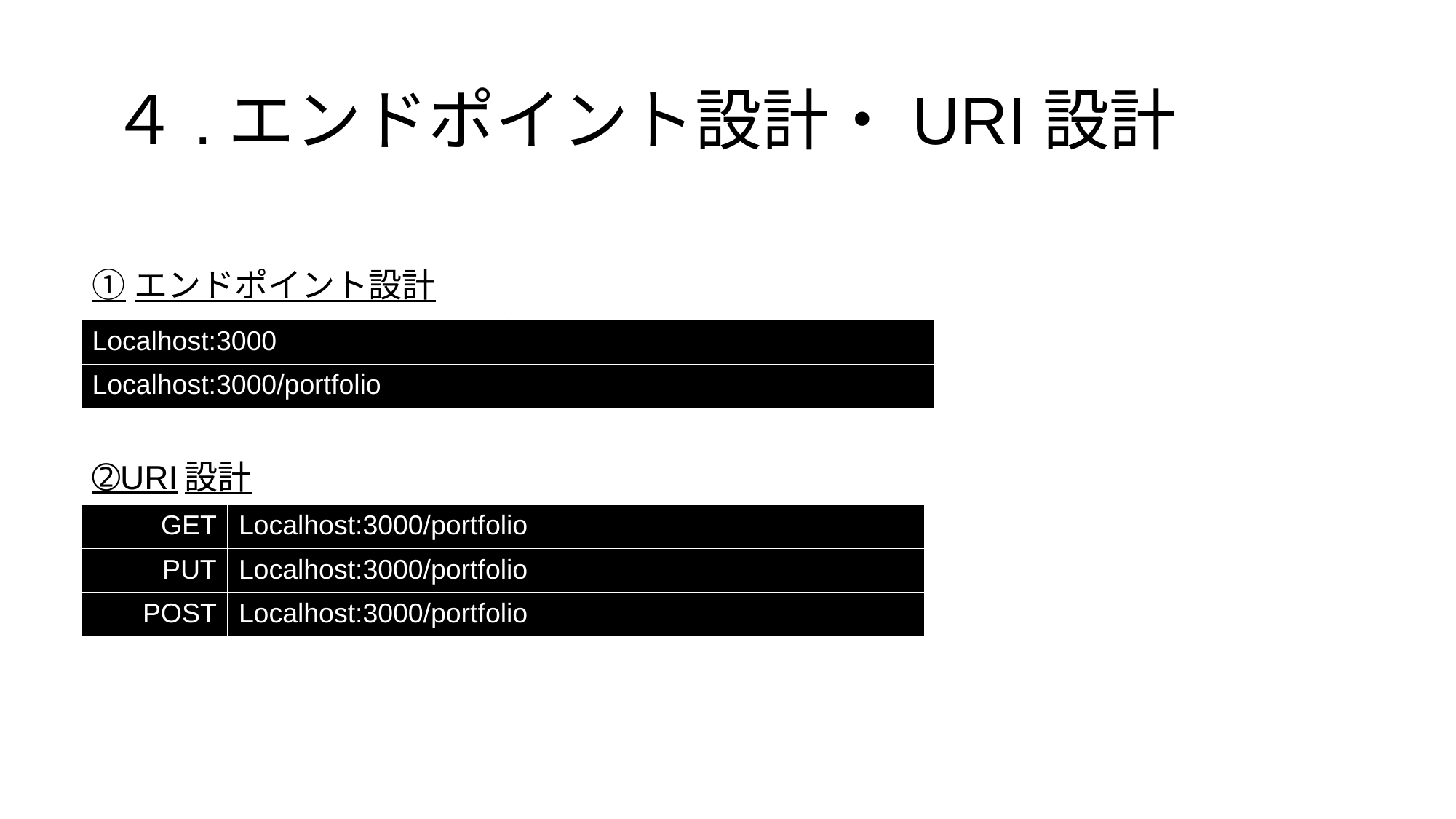

# ４.エンドポイント設計・URI設計
➀エンドポイント設計
| Localhost:3000 |  |
| --- | --- |
| Localhost:3000/portfolio |  |
➁URI設計
| GET | Localhost:3000/portfolio |
| --- | --- |
| PUT | Localhost:3000/portfolio |
| POST | Localhost:3000/portfolio |